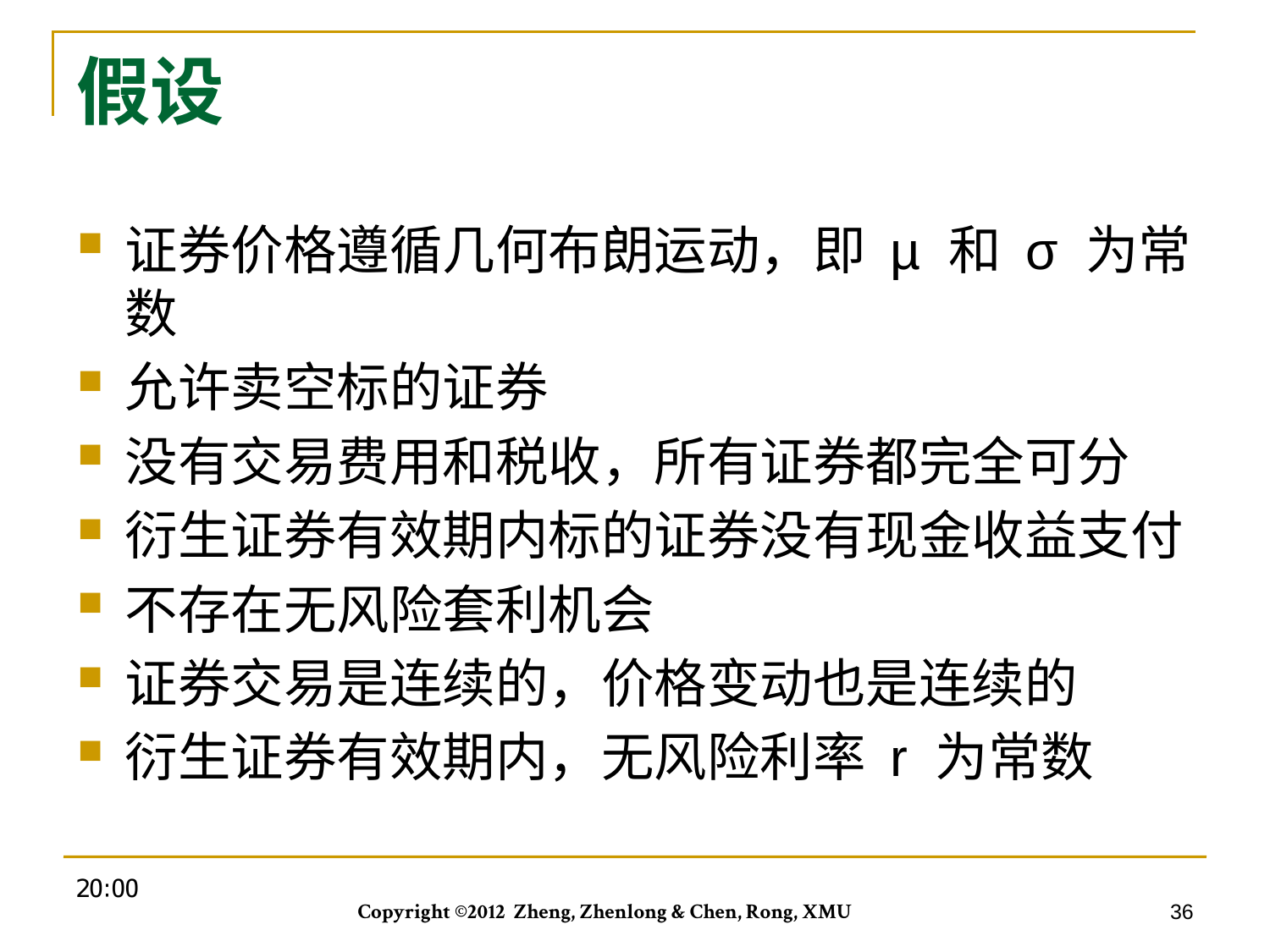

# 假设

证券价格遵循几何布朗运动，即 µ 和 σ 为常数
允许卖空标的证券
没有交易费用和税收，所有证券都完全可分
衍生证券有效期内标的证券没有现金收益支付
不存在无风险套利机会
证券交易是连续的，价格变动也是连续的
衍生证券有效期内，无风险利率 r 为常数
20:00
36
Copyright ©2012  Zheng, Zhenlong & Chen, Rong, XMU